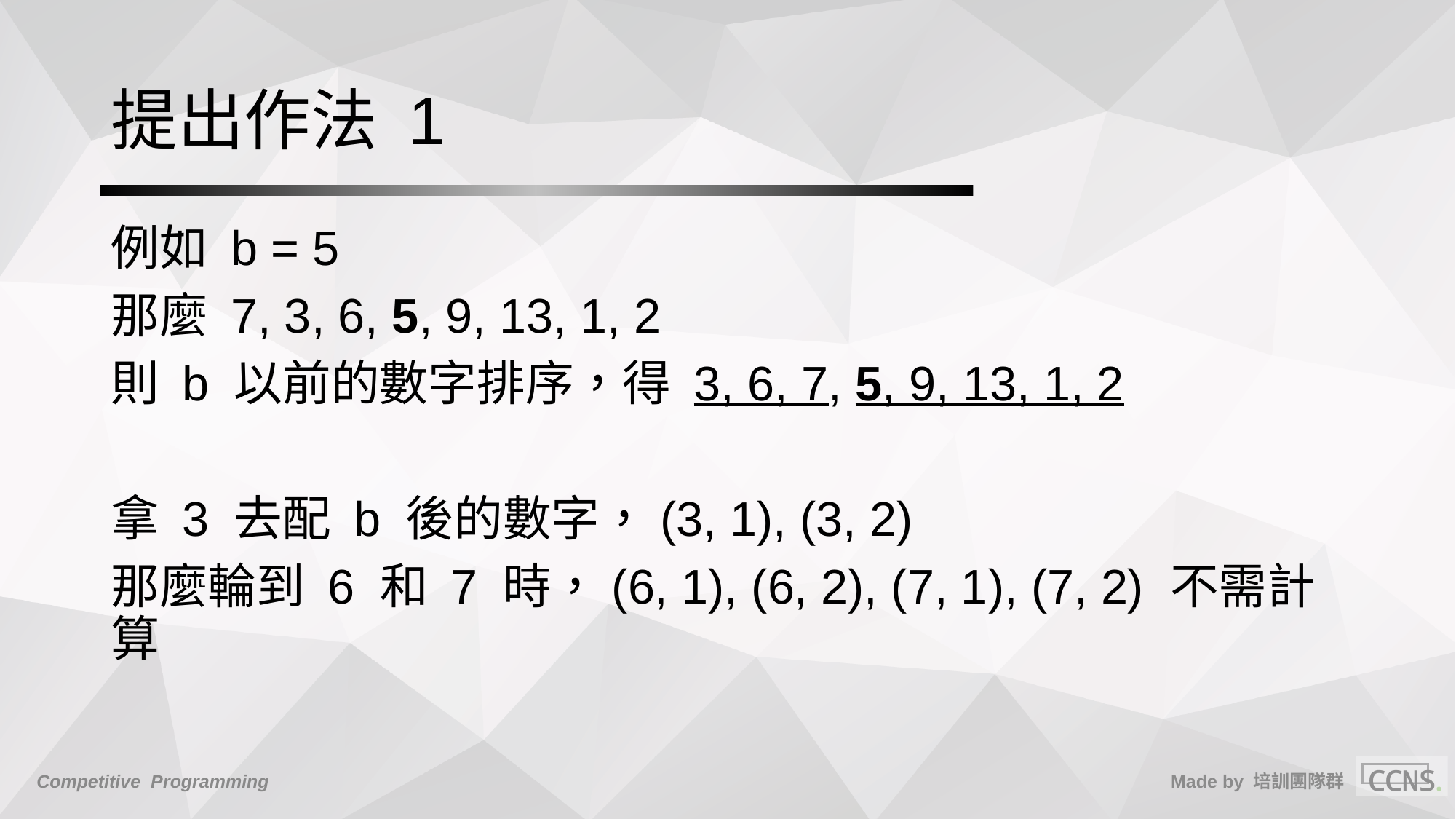

# 提出作法 1
例如 b = 5
那麼 7, 3, 6, 5, 9, 13, 1, 2
則 b 以前的數字排序，得 3, 6, 7, 5, 9, 13, 1, 2

拿 3 去配 b 後的數字，(3, 1), (3, 2)
那麼輪到 6 和 7 時，(6, 1), (6, 2), (7, 1), (7, 2) 不需計算